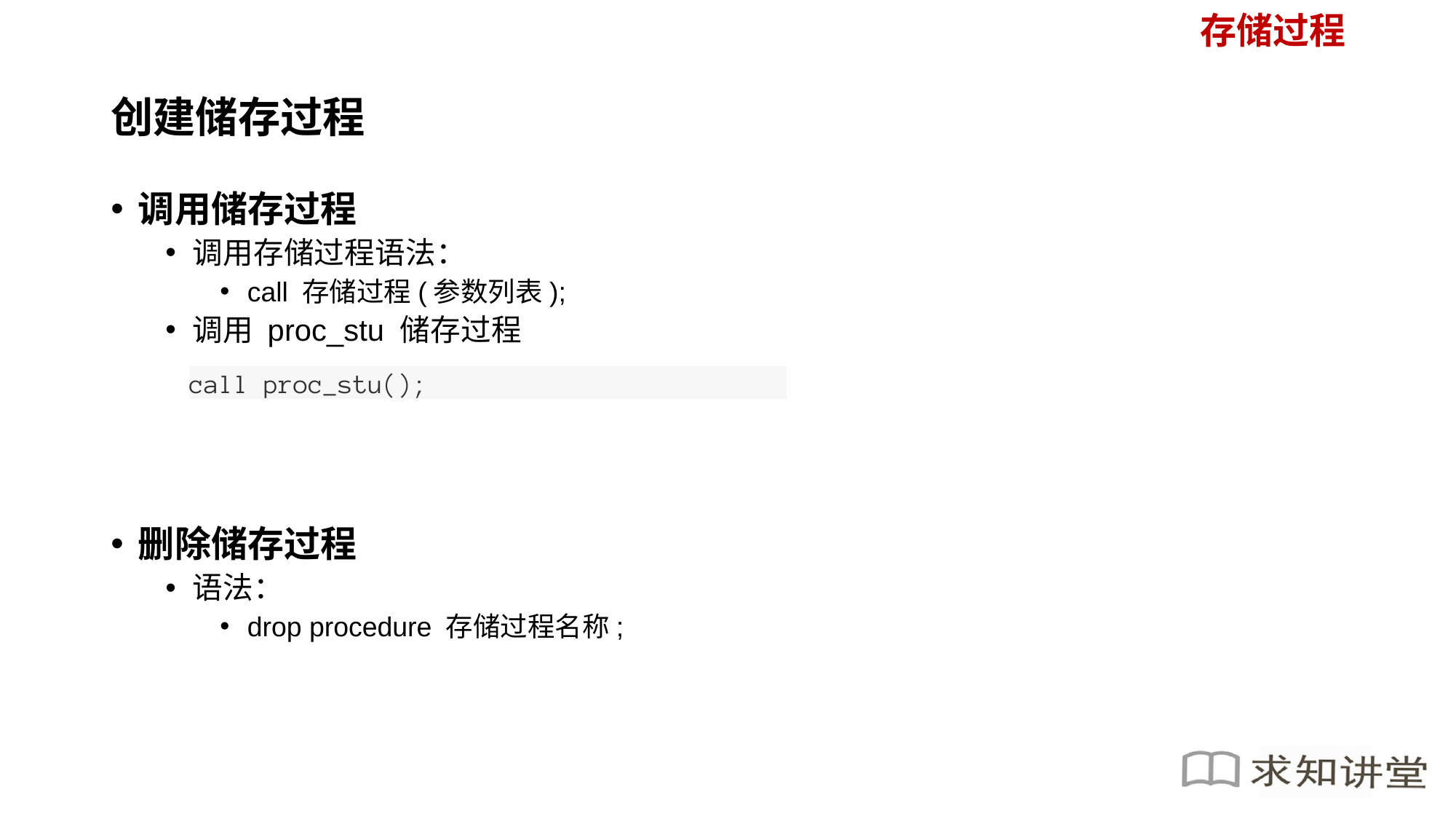

存储过程
# 创建储存过程
调用储存过程
调用存储过程语法：
call 存储过程(参数列表);
调用 proc_stu 储存过程

删除储存过程
语法：
drop procedure 存储过程名称;

call proc_stu();